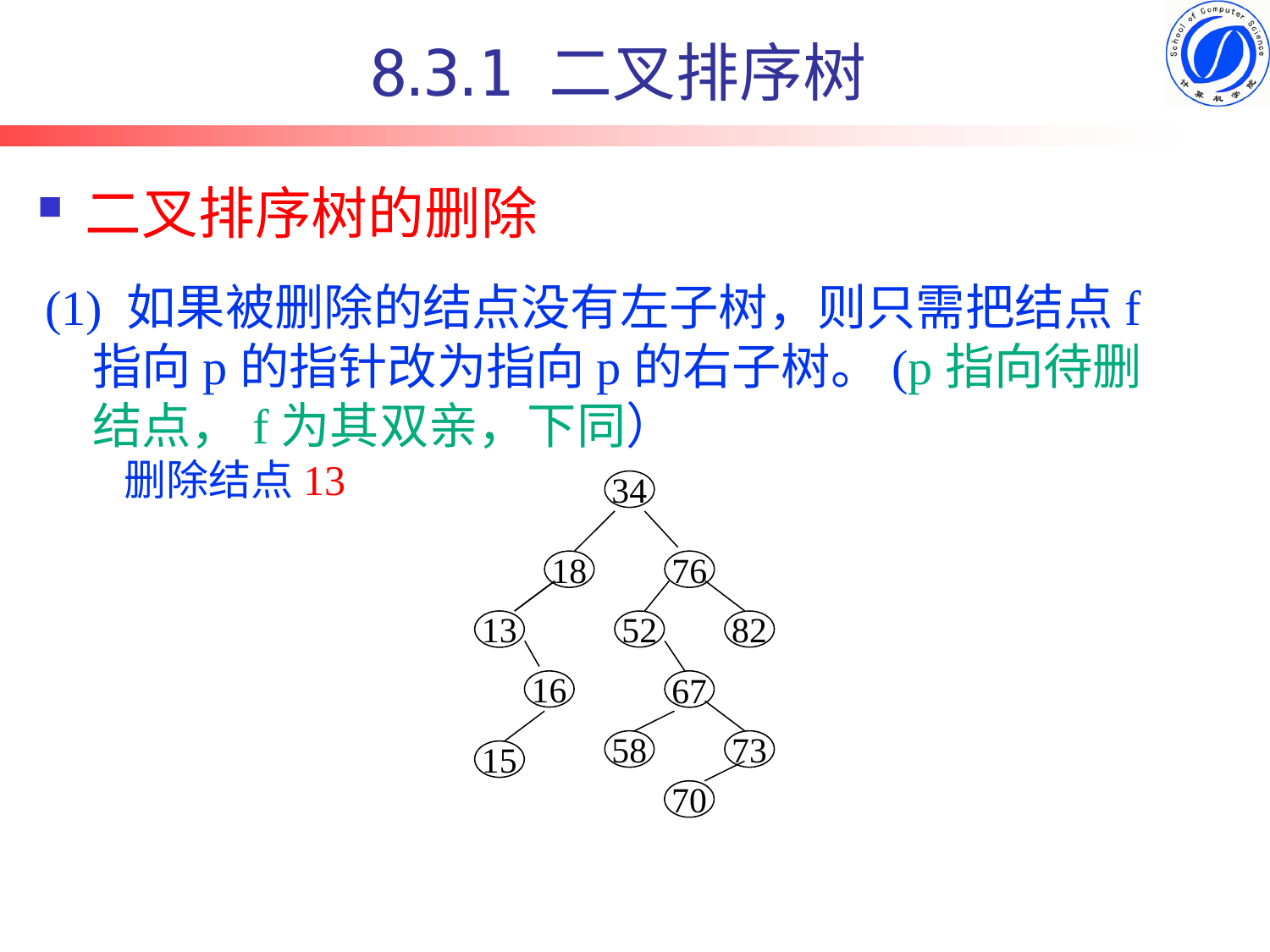

8.3.1 二叉排序树
# 二叉排序树的删除
(1) 如果被删除的结点没有左子树，则只需把结点f指向p的指针改为指向p的右子树。(p指向待删结点，f为其双亲，下同）

删除结点13
34

18
76

13

52
82

16

15
67

58
73

70